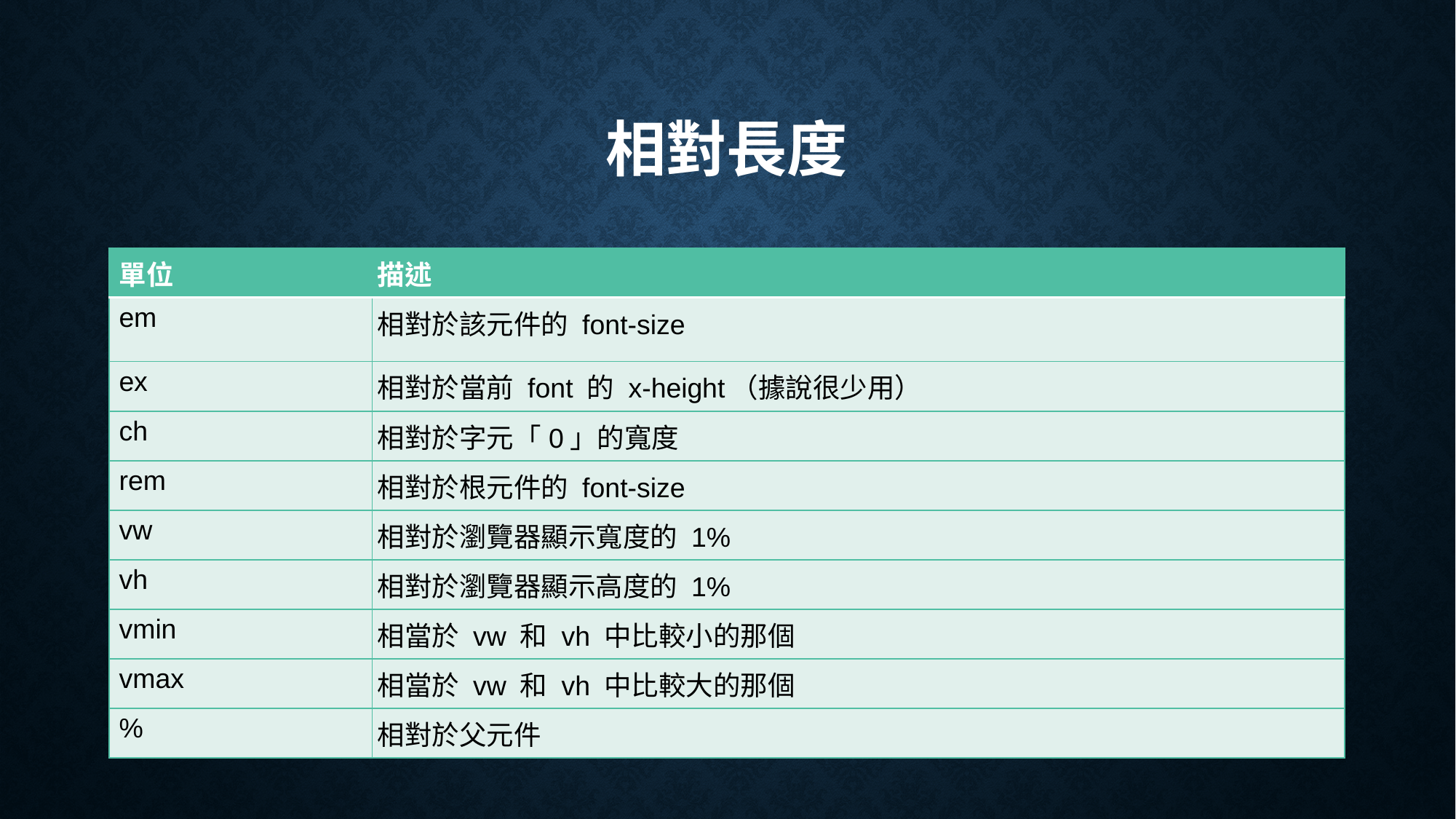

# 相對長度
| 單位 | 描述 |
| --- | --- |
| em | 相對於該元件的 font-size |
| ex | 相對於當前 font 的 x-height（據說很少用） |
| ch | 相對於字元「0」的寬度 |
| rem | 相對於根元件的 font-size |
| vw | 相對於瀏覽器顯示寬度的 1% |
| vh | 相對於瀏覽器顯示高度的 1% |
| vmin | 相當於 vw 和 vh 中比較小的那個 |
| vmax | 相當於 vw 和 vh 中比較大的那個 |
| % | 相對於父元件 |
42